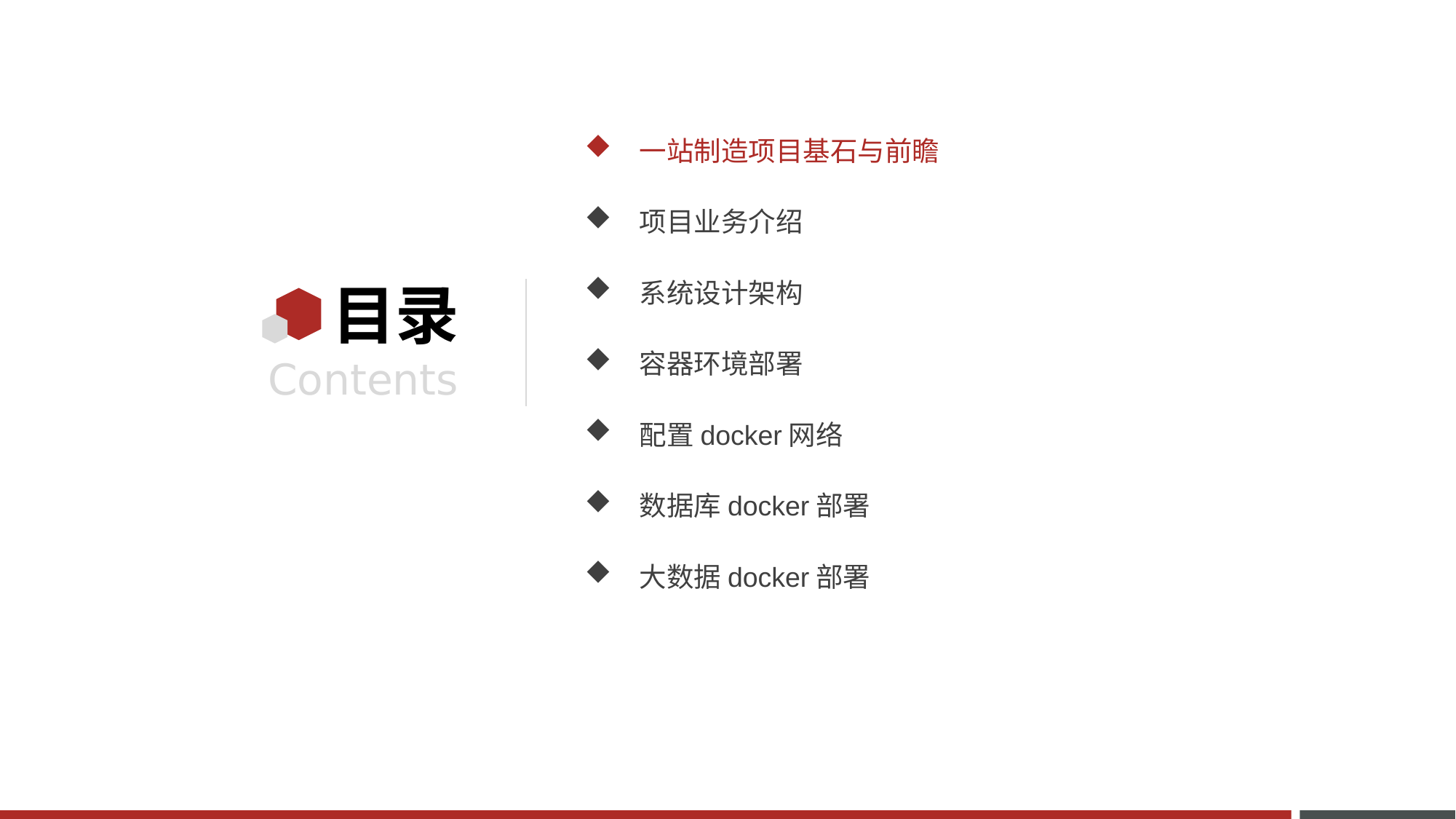

一站制造项目基石与前瞻
项目业务介绍
系统设计架构
容器环境部署
配置docker网络
数据库docker部署
大数据docker部署